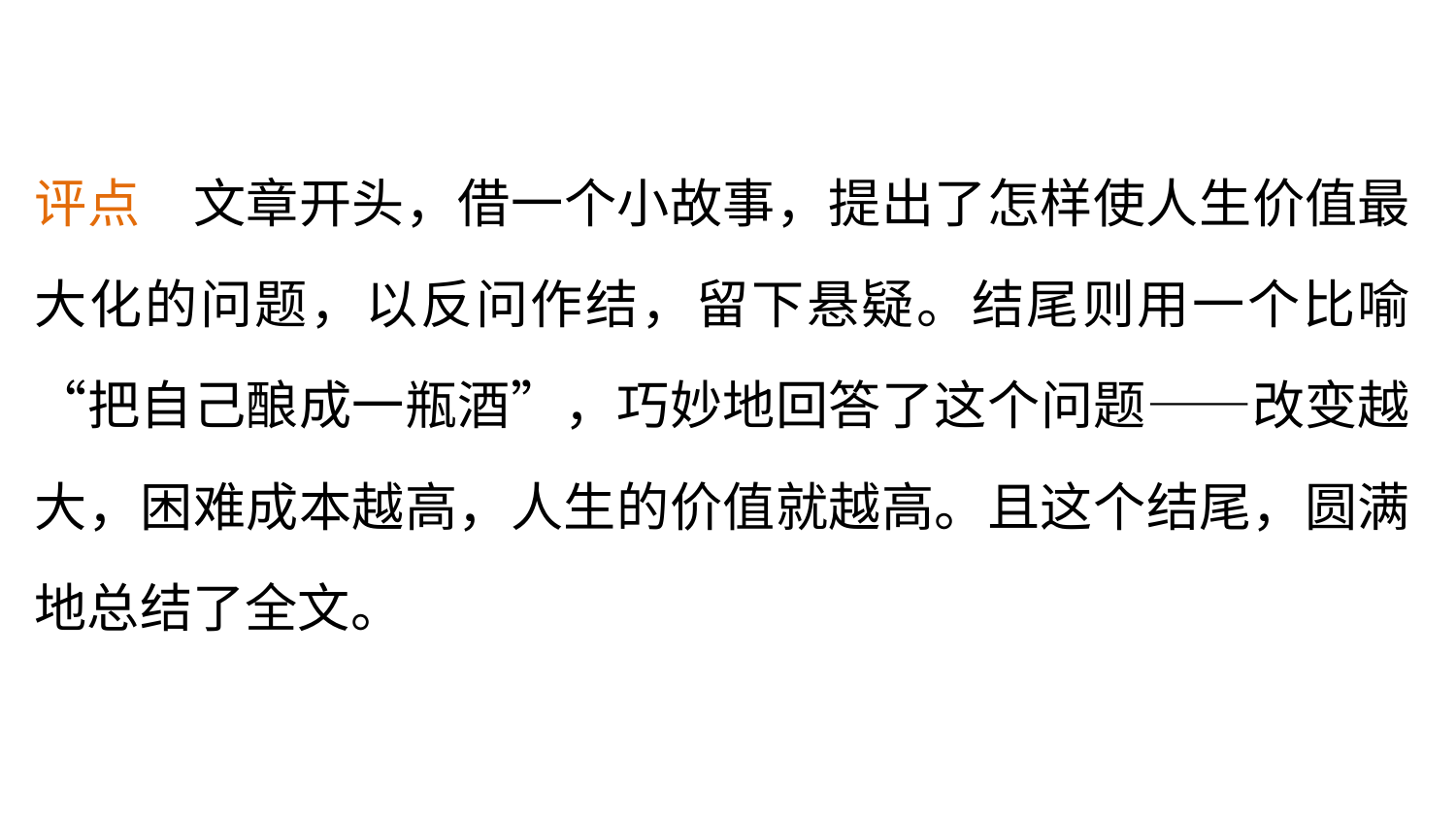

评点　文章开头，借一个小故事，提出了怎样使人生价值最大化的问题，以反问作结，留下悬疑。结尾则用一个比喻“把自己酿成一瓶酒”，巧妙地回答了这个问题——改变越大，困难成本越高，人生的价值就越高。且这个结尾，圆满地总结了全文。